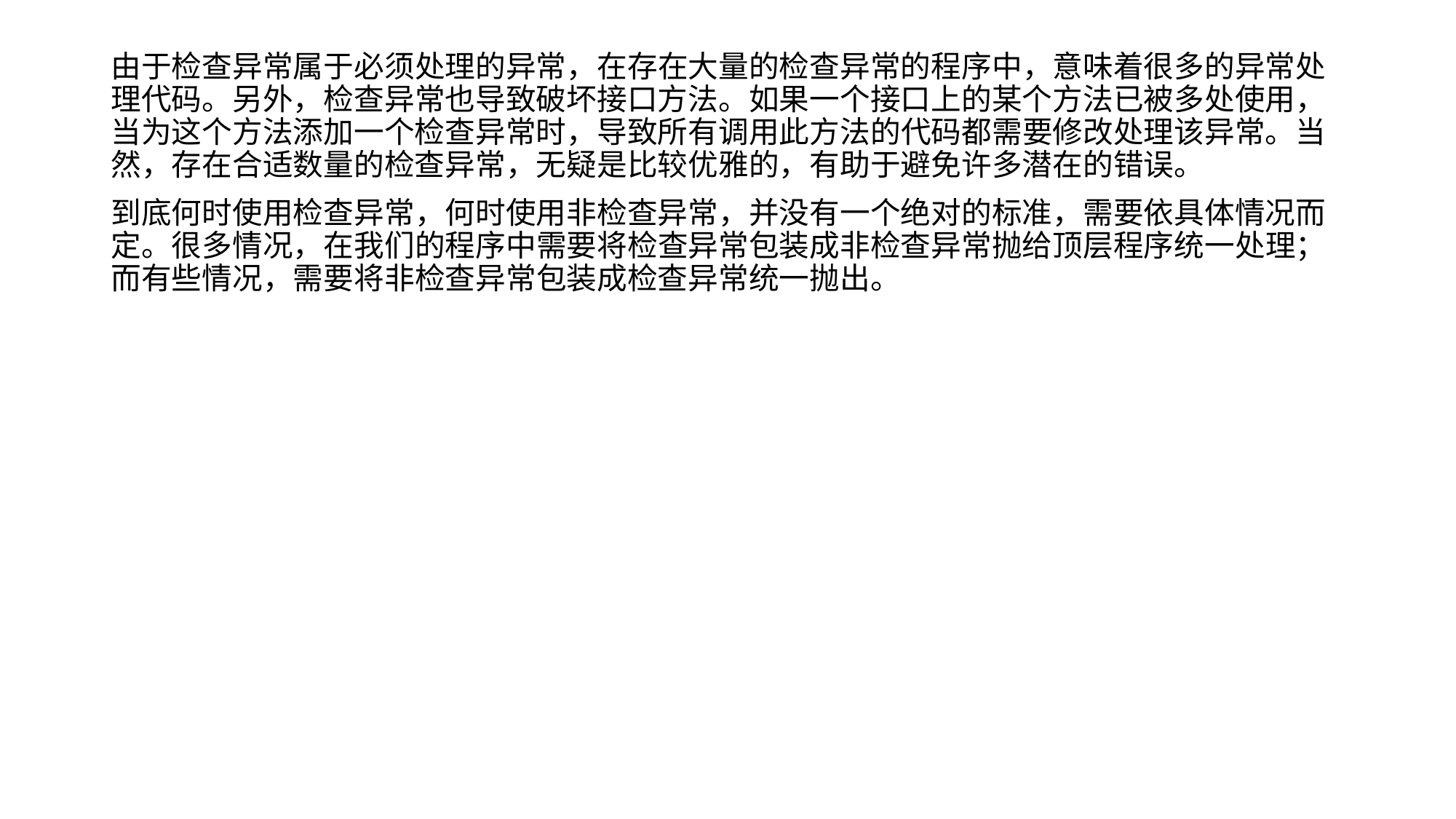

由于检查异常属于必须处理的异常，在存在大量的检查异常的程序中，意味着很多的异常处理代码。另外，检查异常也导致破坏接口方法。如果一个接口上的某个方法已被多处使用，当为这个方法添加一个检查异常时，导致所有调用此方法的代码都需要修改处理该异常。当然，存在合适数量的检查异常，无疑是比较优雅的，有助于避免许多潜在的错误。
到底何时使用检查异常，何时使用非检查异常，并没有一个绝对的标准，需要依具体情况而定。很多情况，在我们的程序中需要将检查异常包装成非检查异常抛给顶层程序统一处理；而有些情况，需要将非检查异常包装成检查异常统一抛出。